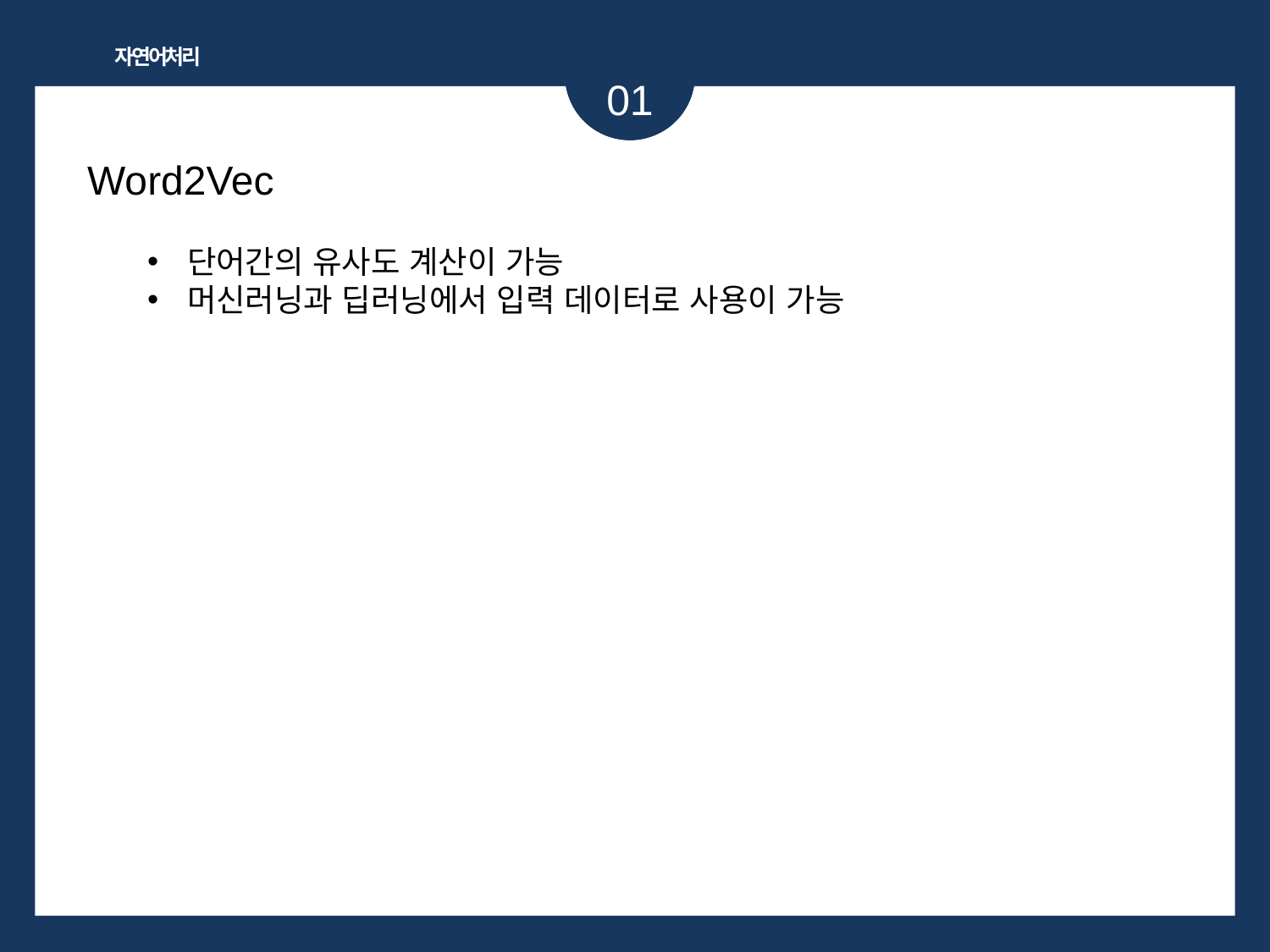

자연어처리
01
Word2Vec
단어간의 유사도 계산이 가능
머신러닝과 딥러닝에서 입력 데이터로 사용이 가능